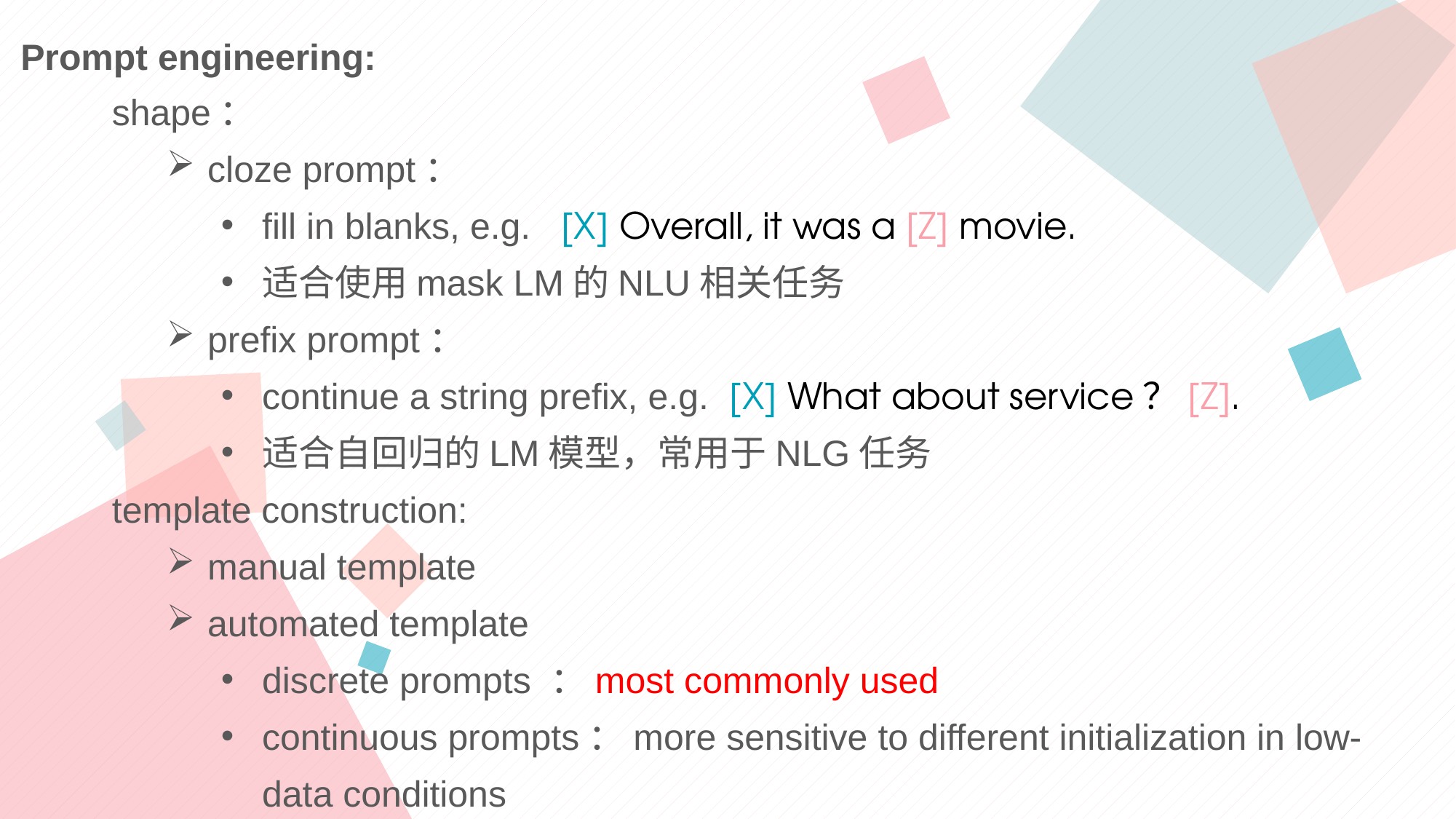

Prompt engineering:
shape：
cloze prompt：
fill in blanks, e.g.   [X] Overall, it was a [Z] movie.
适合使用mask LM的NLU相关任务
prefix prompt：
continue a string prefix, e.g.  [X] What about service？[Z].
适合自回归的LM模型，常用于NLG任务
template construction:
manual template
automated template
discrete prompts ：most commonly used
continuous prompts：more sensitive to different initialization in low-data conditions